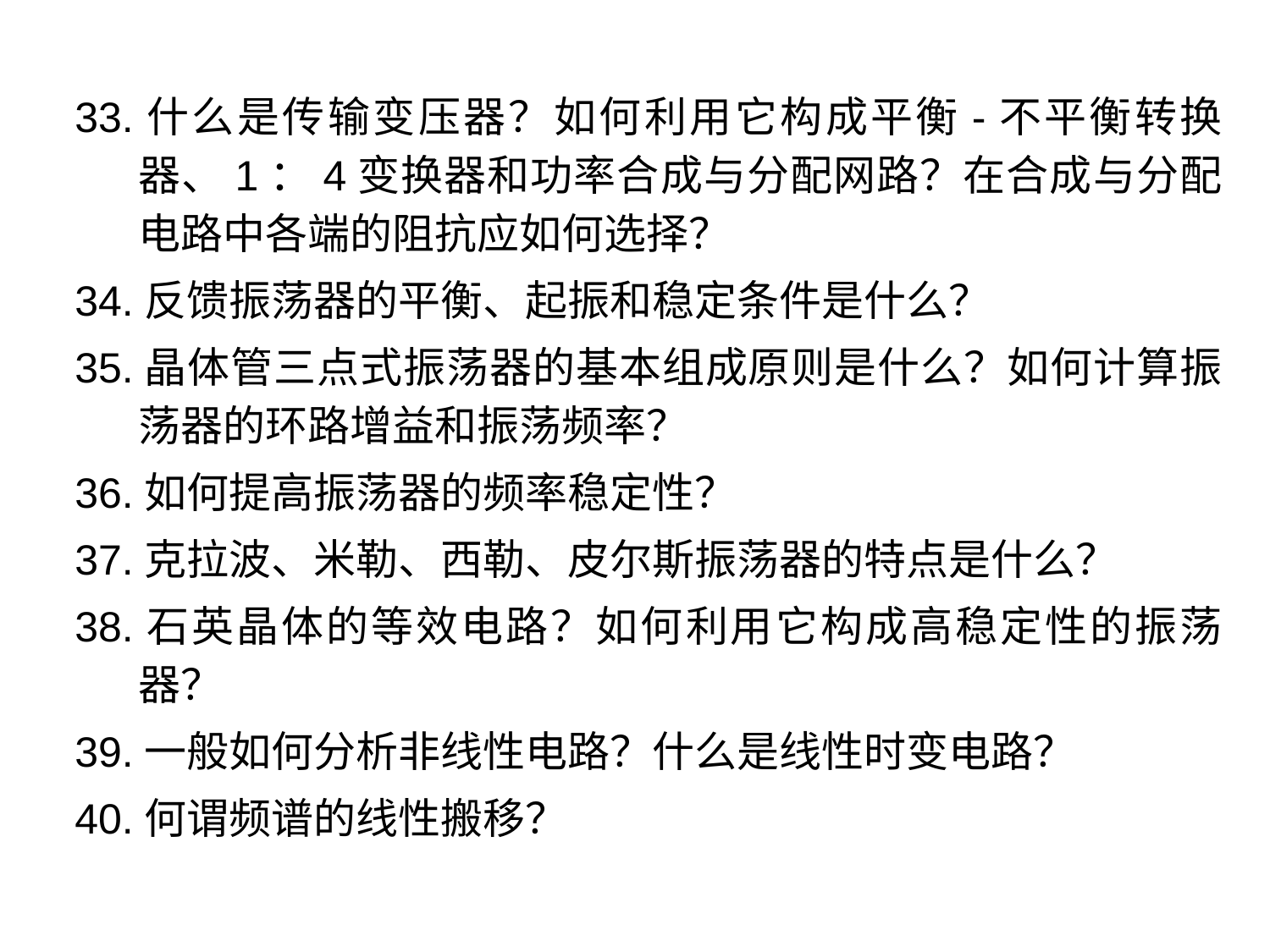

33.什么是传输变压器？如何利用它构成平衡-不平衡转换器、1：4变换器和功率合成与分配网路？在合成与分配电路中各端的阻抗应如何选择？
34.反馈振荡器的平衡、起振和稳定条件是什么？
35.晶体管三点式振荡器的基本组成原则是什么？如何计算振荡器的环路增益和振荡频率？
36.如何提高振荡器的频率稳定性？
37.克拉波、米勒、西勒、皮尔斯振荡器的特点是什么？
38.石英晶体的等效电路？如何利用它构成高稳定性的振荡器？
39.一般如何分析非线性电路？什么是线性时变电路？
40.何谓频谱的线性搬移？
6